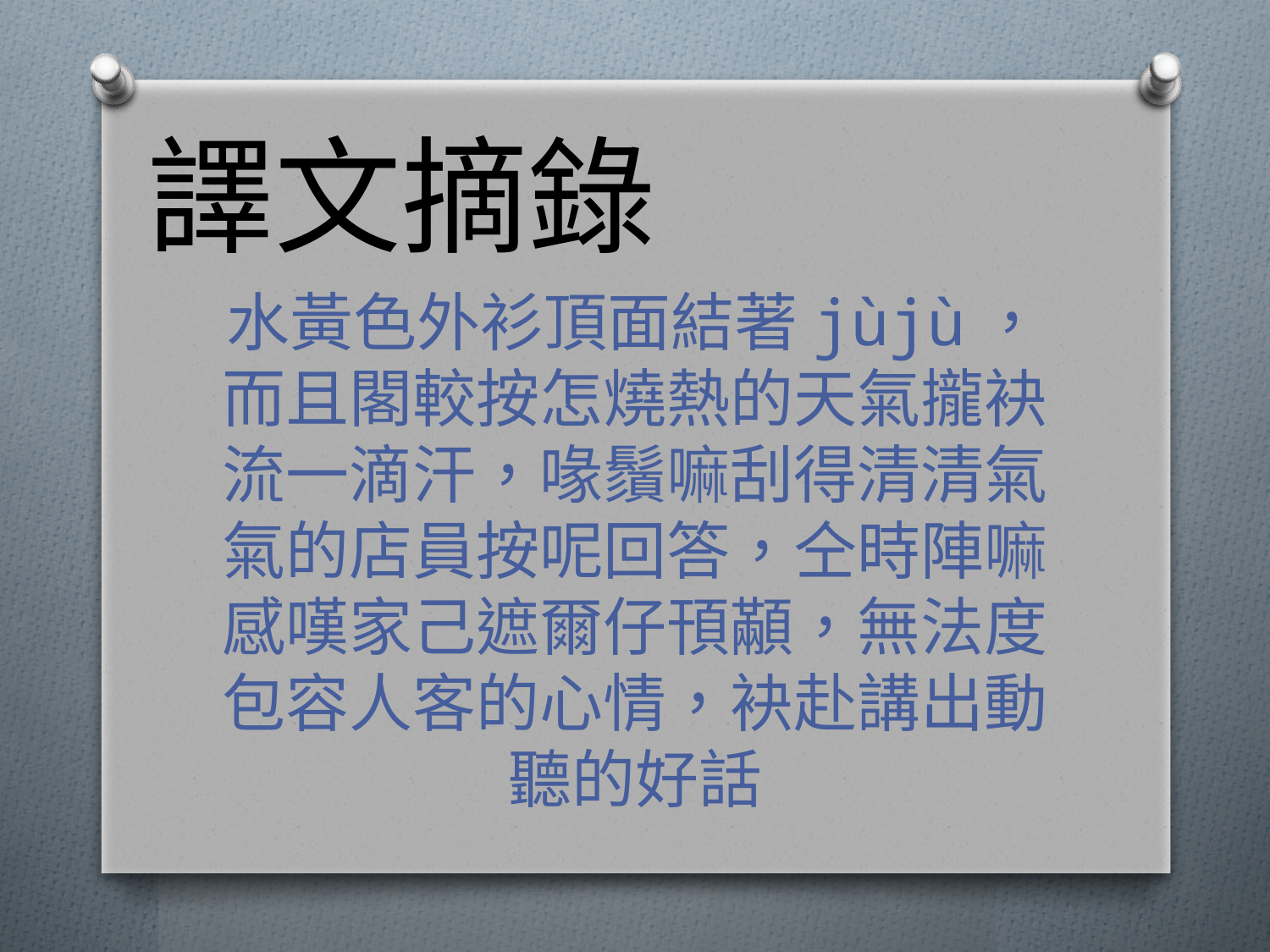

# 譯文摘錄
水黃色外衫頂面結著jùjù，而且閣較按怎燒熱的天氣攏袂流一滴汗，喙鬚嘛刮得清清氣氣的店員按呢回答，仝時陣嘛感嘆家己遮爾仔頇顢，無法度包容人客的心情，袂赴講出動聽的好話